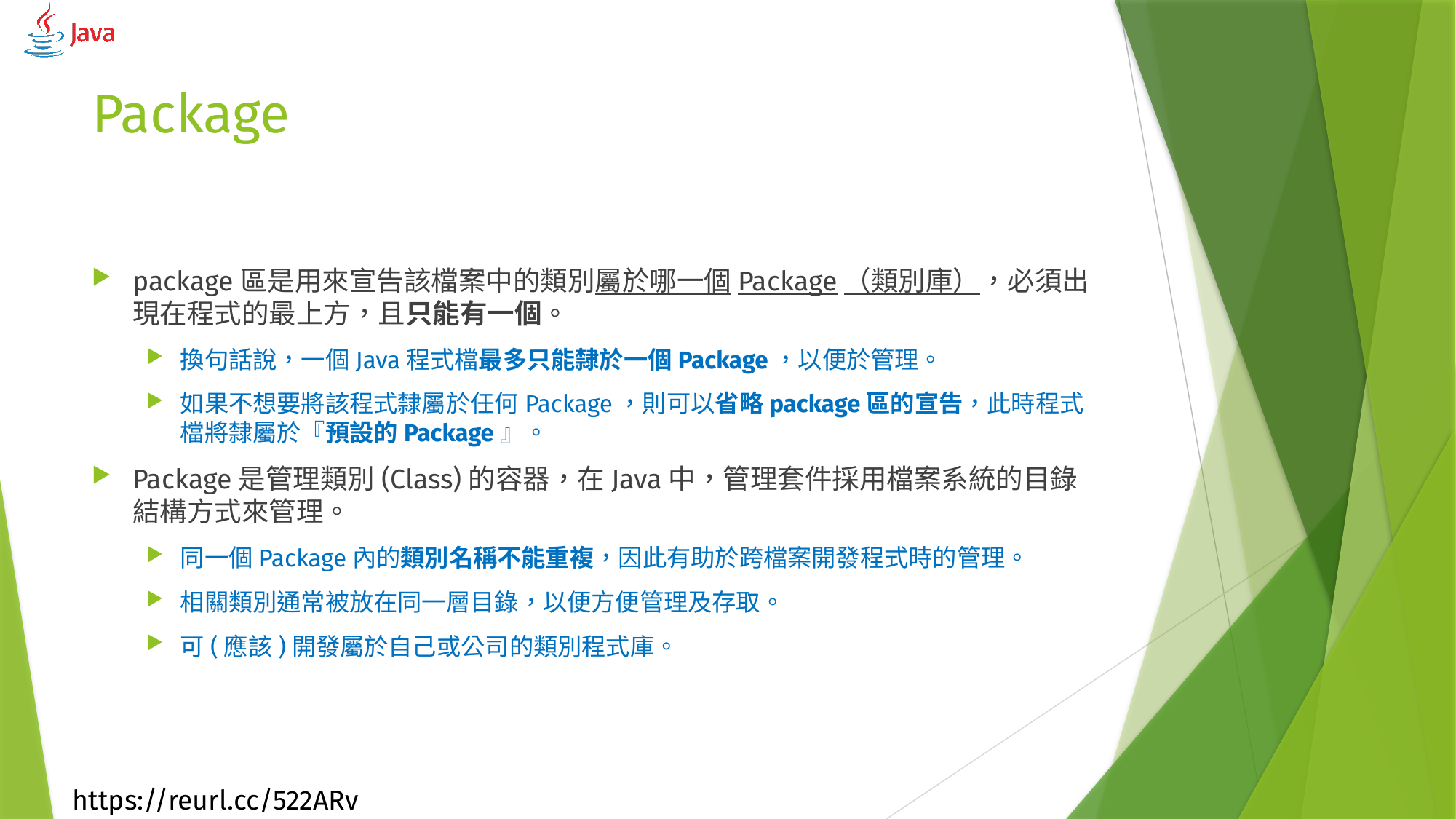

# Package
package區是用來宣告該檔案中的類別屬於哪一個Package（類別庫），必須出現在程式的最上方，且只能有一個。
換句話說，一個Java程式檔最多只能隸於一個Package，以便於管理。
如果不想要將該程式隸屬於任何Package，則可以省略package區的宣告，此時程式檔將隸屬於『預設的Package』。
Package是管理類別(Class)的容器，在Java中，管理套件採用檔案系統的目錄結構方式來管理。
同一個Package內的類別名稱不能重複，因此有助於跨檔案開發程式時的管理。
相關類別通常被放在同一層目錄，以便方便管理及存取。
可(應該)開發屬於自己或公司的類別程式庫。